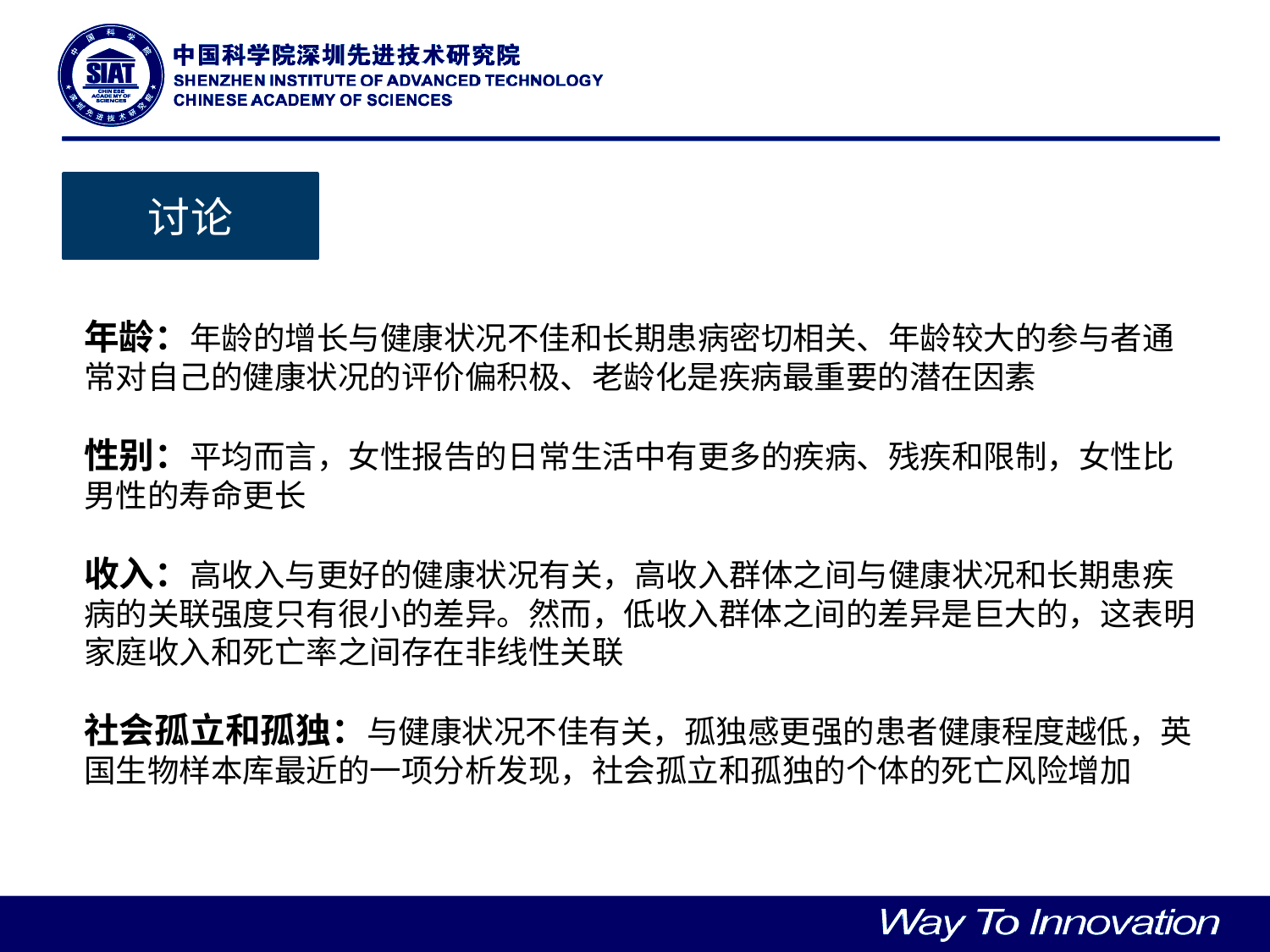

讨论
年龄：年龄的增长与健康状况不佳和长期患病密切相关、年龄较大的参与者通常对自己的健康状况的评价偏积极、老龄化是疾病最重要的潜在因素

性别：平均而言，女性报告的日常生活中有更多的疾病、残疾和限制，女性比男性的寿命更长

收入：高收入与更好的健康状况有关，高收入群体之间与健康状况和长期患疾病的关联强度只有很小的差异。然而，低收入群体之间的差异是巨大的，这表明家庭收入和死亡率之间存在非线性关联

社会孤立和孤独：与健康状况不佳有关，孤独感更强的患者健康程度越低，英国生物样本库最近的一项分析发现，社会孤立和孤独的个体的死亡风险增加